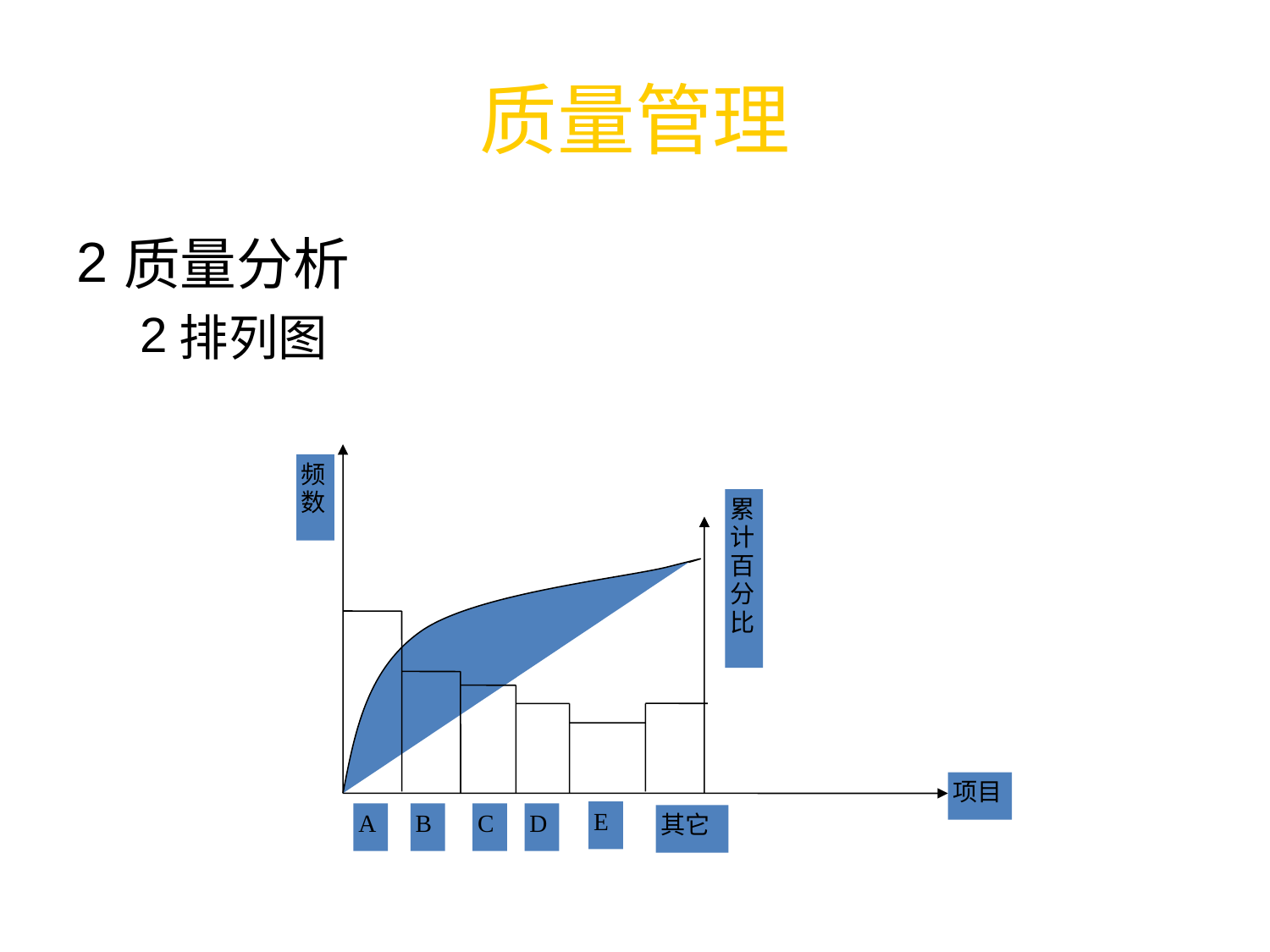

# 质量管理
质量分析
排列图

频数
累计百分比
项目
E
A
B
C
D
其它